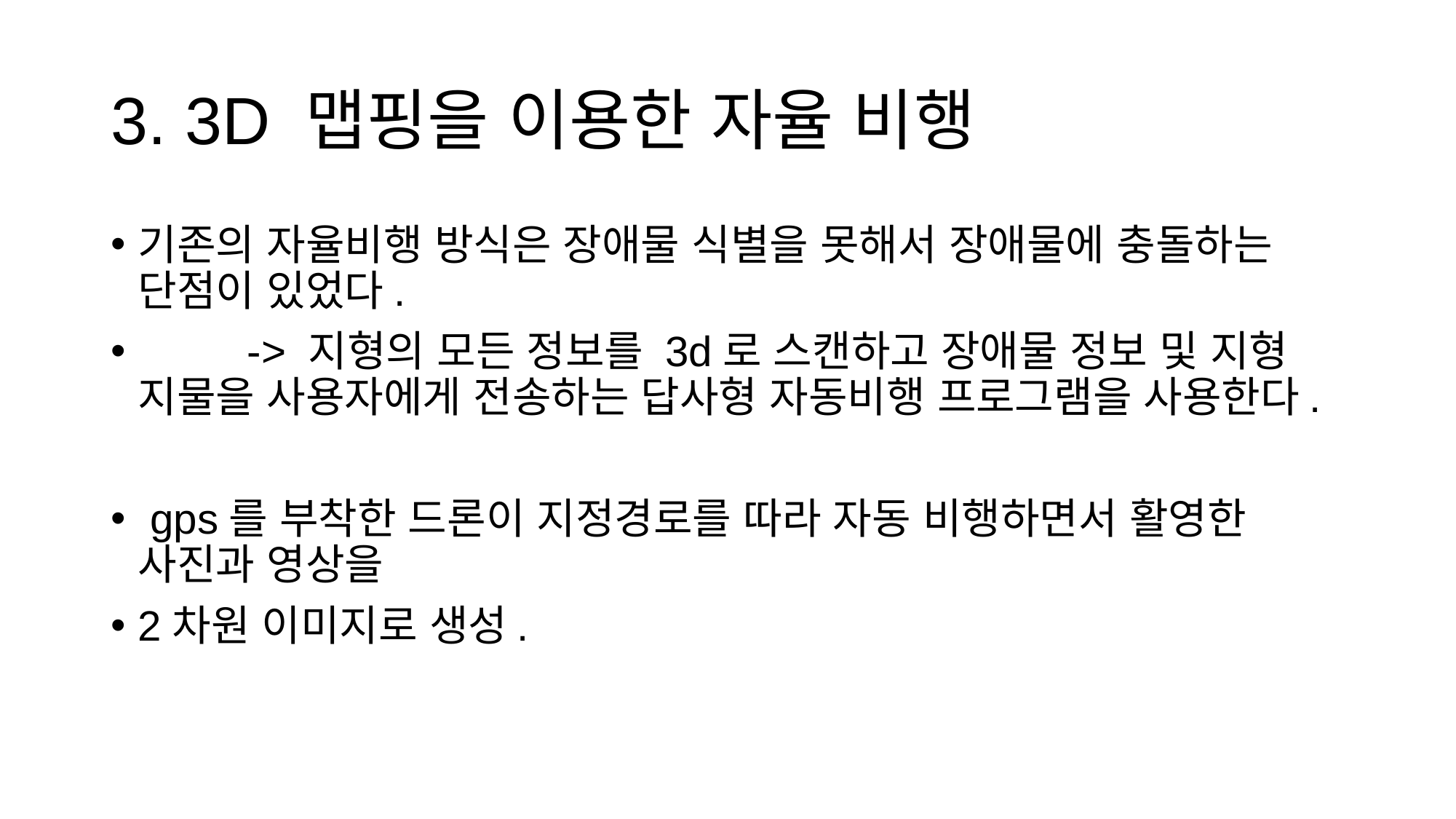

# 3. 3D 맵핑을 이용한 자율 비행
기존의 자율비행 방식은 장애물 식별을 못해서 장애물에 충돌하는 단점이 있었다.
	-> 지형의 모든 정보를 3d로 스캔하고 장애물 정보 및 지형 지물을 사용자에게 전송하는 답사형 자동비행 프로그램을 사용한다.

 gps를 부착한 드론이 지정경로를 따라 자동 비행하면서 활영한 사진과 영상을
2차원 이미지로 생성.